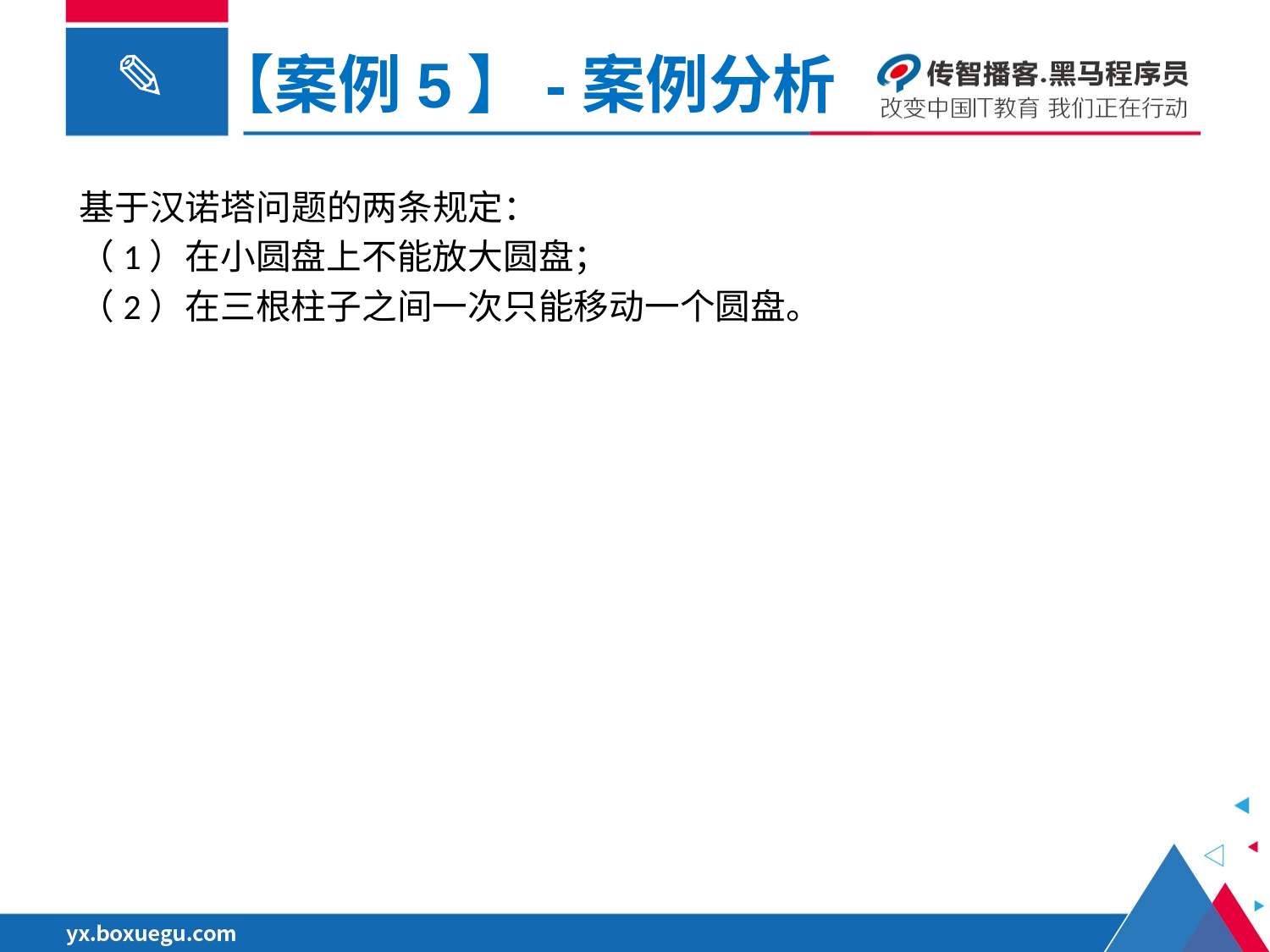

【案例5】-案例分析
基于汉诺塔问题的两条规定：
（1）在小圆盘上不能放大圆盘；
（2）在三根柱子之间一次只能移动一个圆盘。